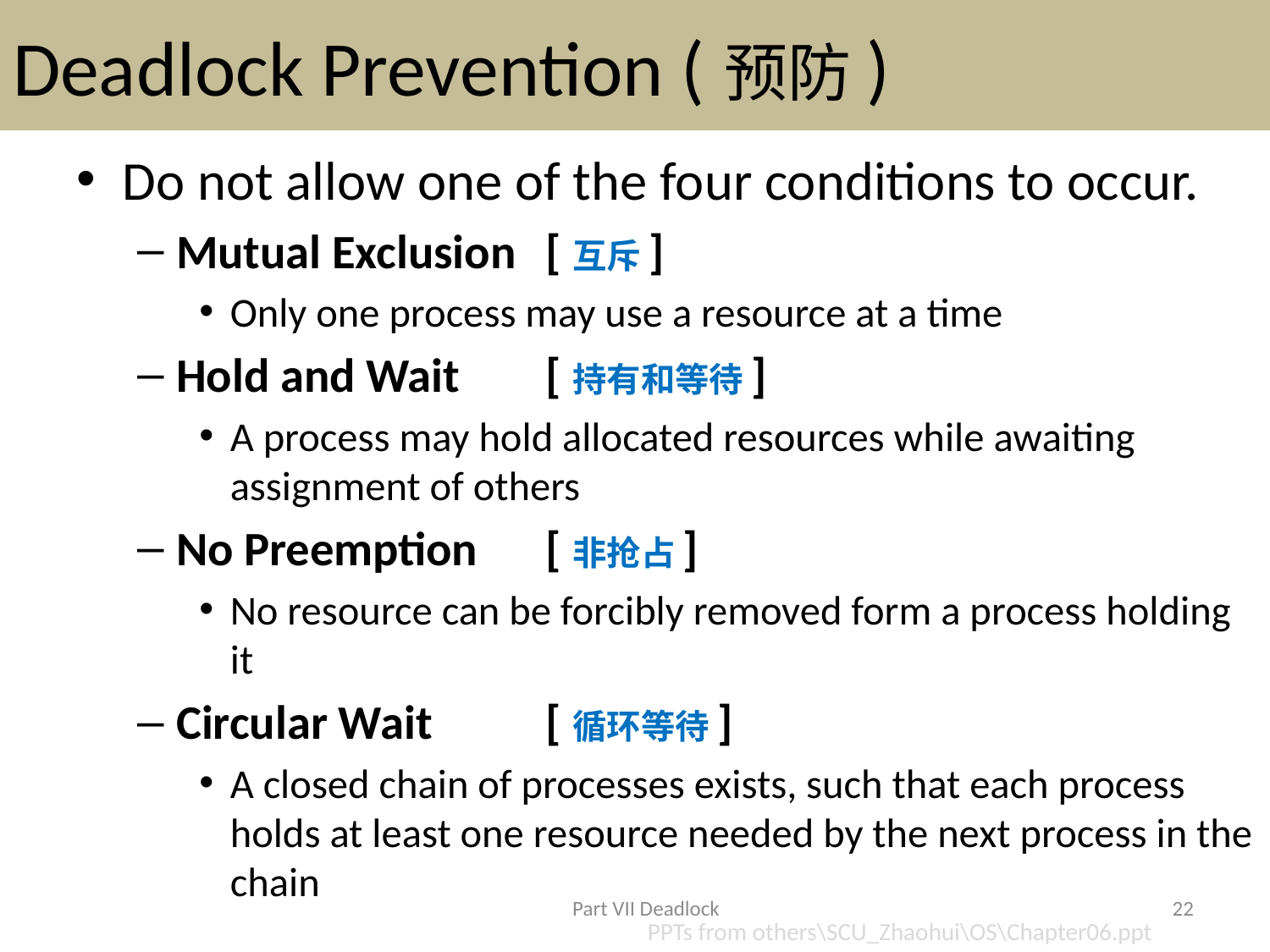

# Deadlock Prevention (预防)
Do not allow one of the four conditions to occur.
Mutual Exclusion 	[互斥]
Only one process may use a resource at a time
Hold and Wait 	[持有和等待]
A process may hold allocated resources while awaiting assignment of others
No Preemption 	[非抢占]
No resource can be forcibly removed form a process holding it
Circular Wait 		[循环等待]
A closed chain of processes exists, such that each process holds at least one resource needed by the next process in the chain
Part VII Deadlock
22
PPTs from others\SCU_Zhaohui\OS\Chapter06.ppt